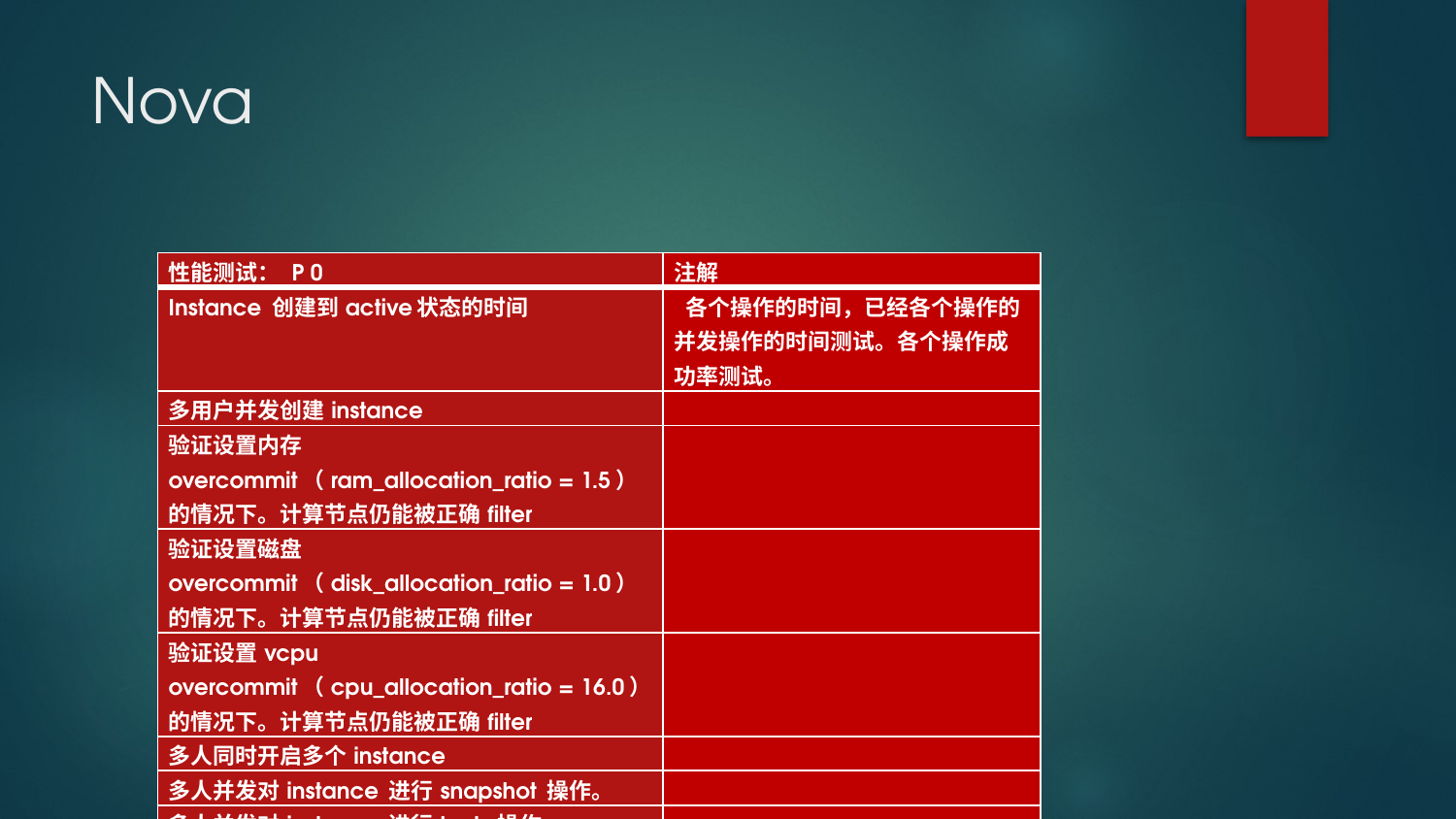

# Nova
| 性能测试： P 0 | 注解 |
| --- | --- |
| Instance 创建到active状态的时间 | 各个操作的时间，已经各个操作的并发操作的时间测试。各个操作成功率测试。 |
| 多用户并发创建instance |  |
| 验证设置内存overcommit（ram\_allocation\_ratio = 1.5）的情况下。计算节点仍能被正确filter |  |
| 验证设置磁盘overcommit（disk\_allocation\_ratio = 1.0）的情况下。计算节点仍能被正确filter |  |
| 验证设置vcpu overcommit（cpu\_allocation\_ratio = 16.0）的情况下。计算节点仍能被正确filter |  |
| 多人同时开启多个instance |  |
| 多人并发对instance 进行snapshot 操作。 |  |
| 多人并发对instance 进行lock 操作。 |  |
| 多人并发对instance 进行unlock 操作。 |  |
| 多人并发对instance 进行shelve 操作。 |  |